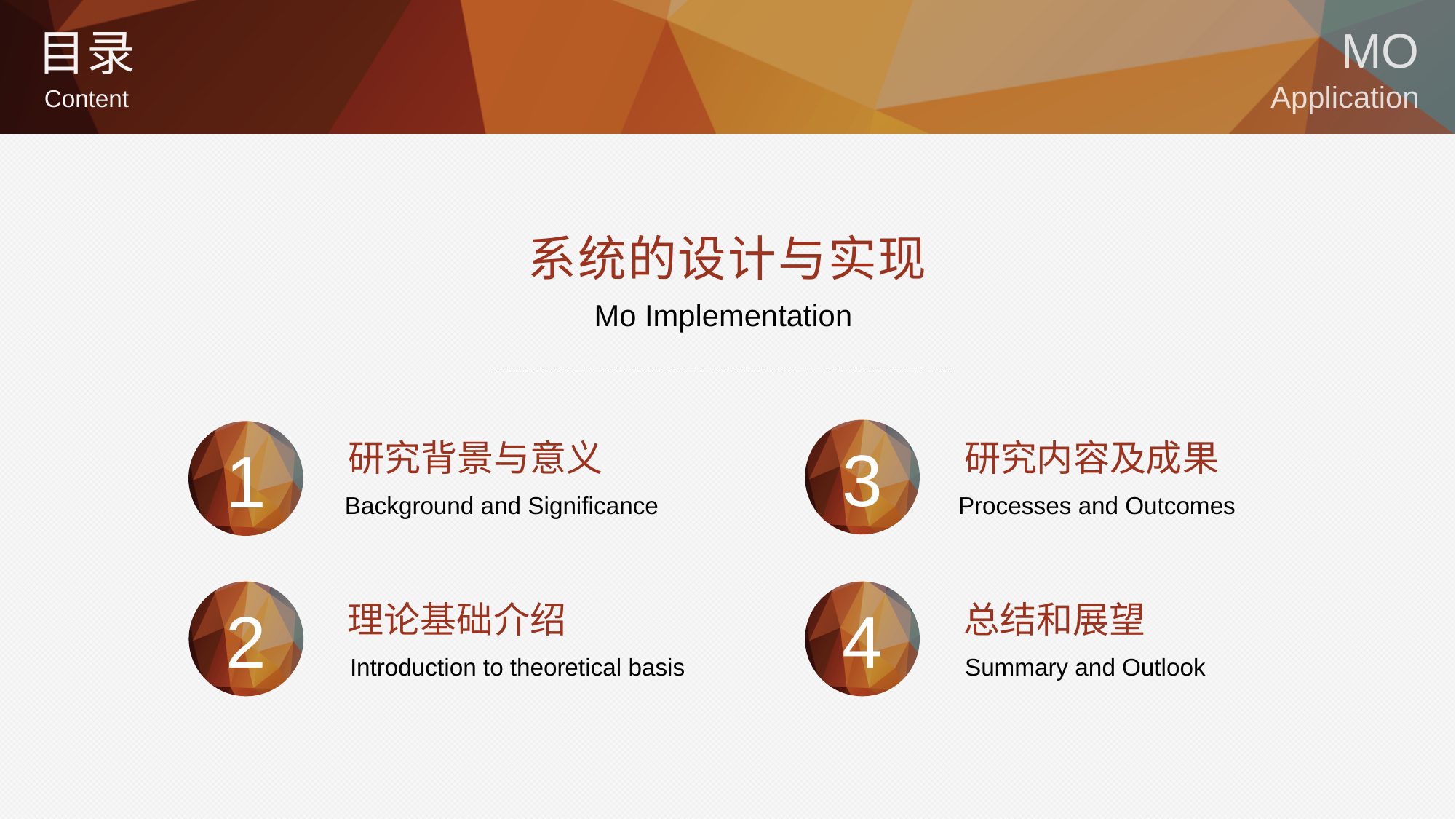

目录
Content
系统的设计与实现
Mo Implementation
3
1
研究背景与意义
研究内容及成果
Background and Significance
Processes and Outcomes
2
4
理论基础介绍
总结和展望
Introduction to theoretical basis
Summary and Outlook